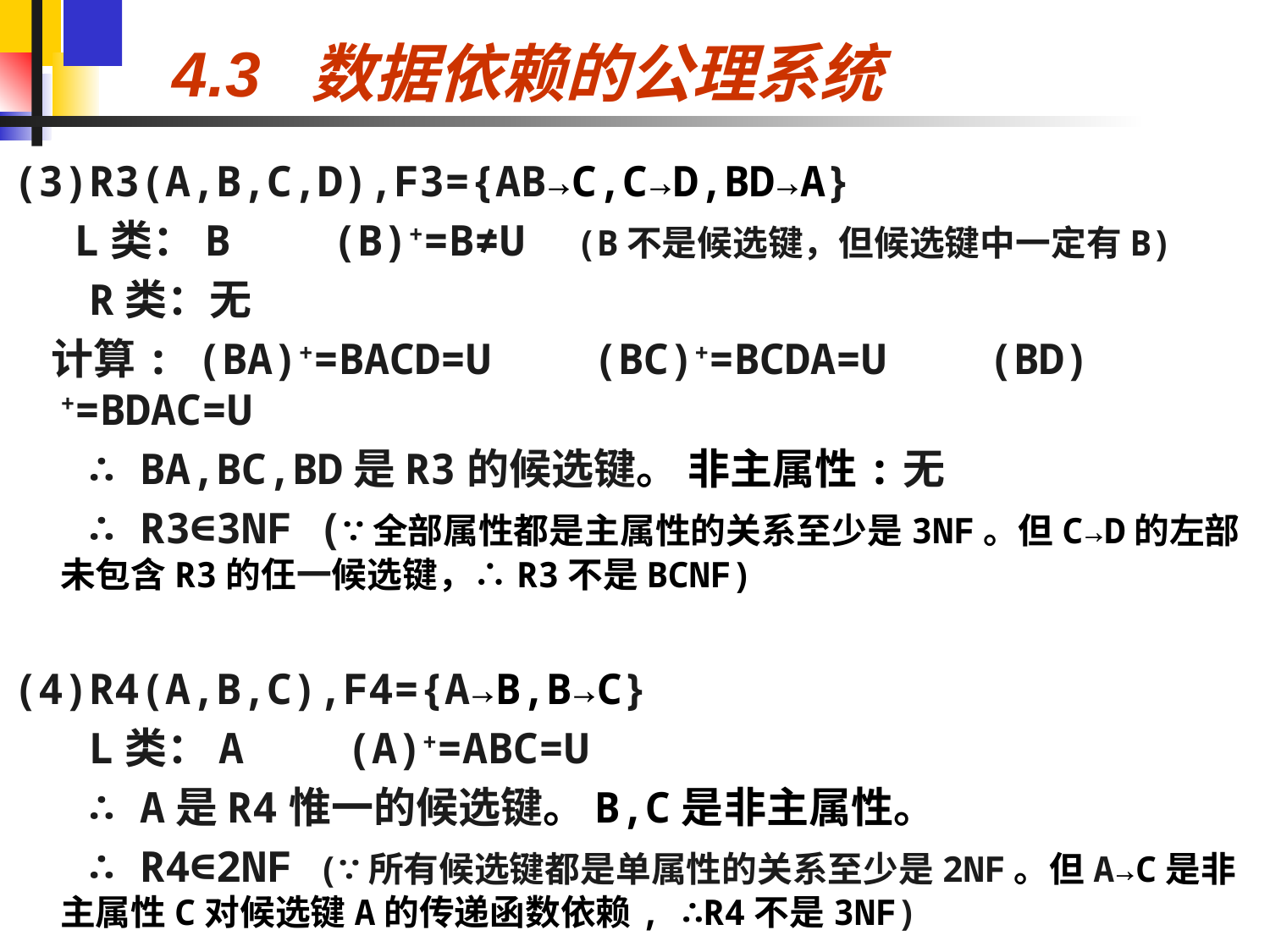

# 4.3  数据依赖的公理系统
(3)R3(A,B,C,D),F3={AB→C,C→D,BD→A}
     L类：B    (B)+=B≠U  (B不是候选键，但候选键中一定有B)
   R类：无
   计算: (BA)+=BACD=U    (BC)+=BCDA=U    (BD)+=BDAC=U
   ∴ BA,BC,BD是R3的候选键。 非主属性:无
   ∴ R3∈3NF (∵全部属性都是主属性的关系至少是3NF。但C→D的左部未包含R3的仼一候选键，∴R3不是BCNF)

(4)R4(A,B,C),F4={A→B,B→C}
   L类：A    (A)+=ABC=U
   ∴ A是R4惟一的候选键。B,C是非主属性。
   ∴ R4∈2NF (∵所有候选键都是单属性的关系至少是2NF。但A→C是非主属性C对候选键A的传递函数依赖, ∴R4不是3NF)